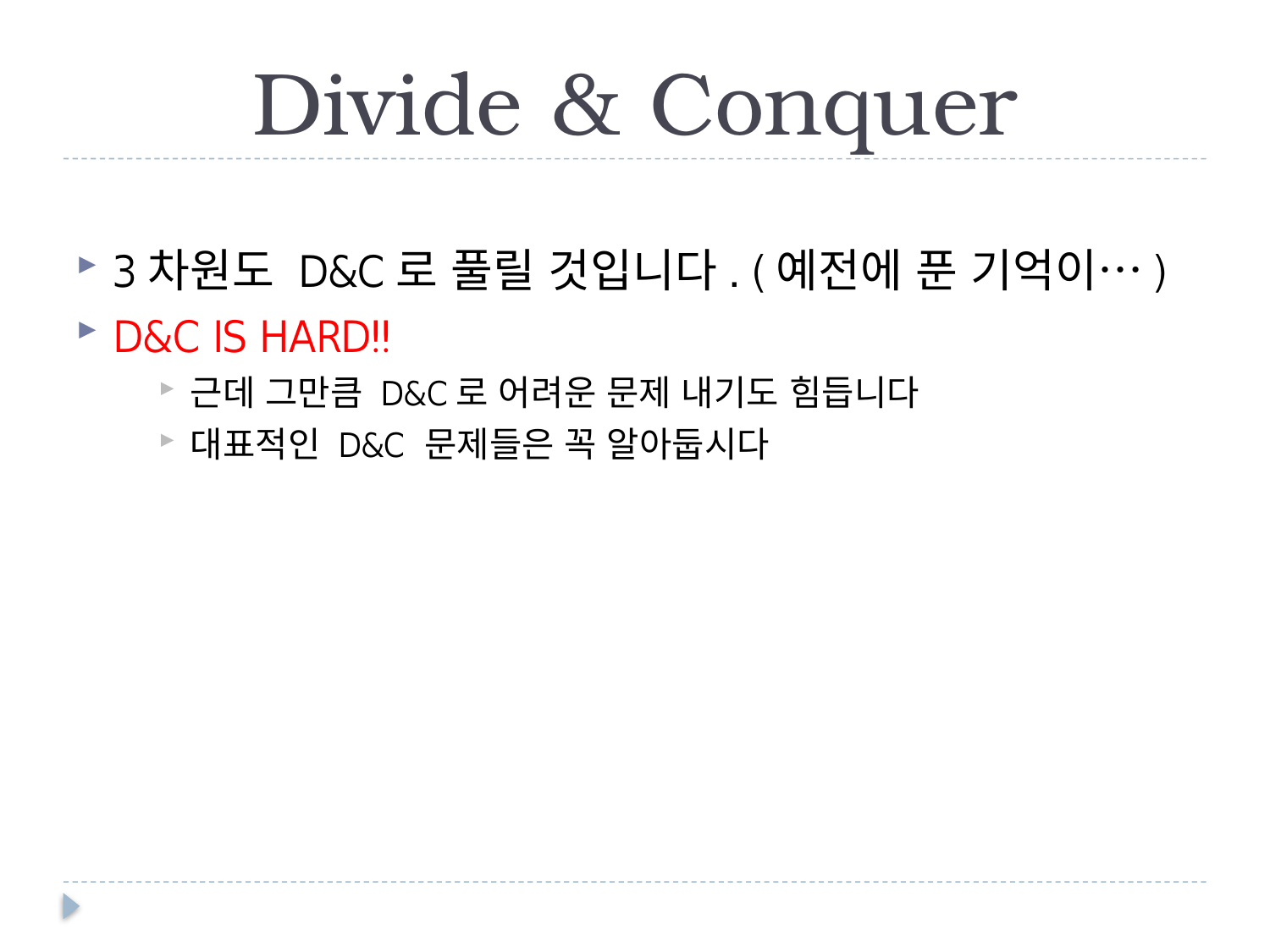

# Divide & Conquer

3차원도 D&C로 풀릴 것입니다. (예전에 푼 기억이…)
D&C IS HARD!!
근데 그만큼 D&C로 어려운 문제 내기도 힘듭니다
대표적인 D&C 문제들은 꼭 알아둡시다